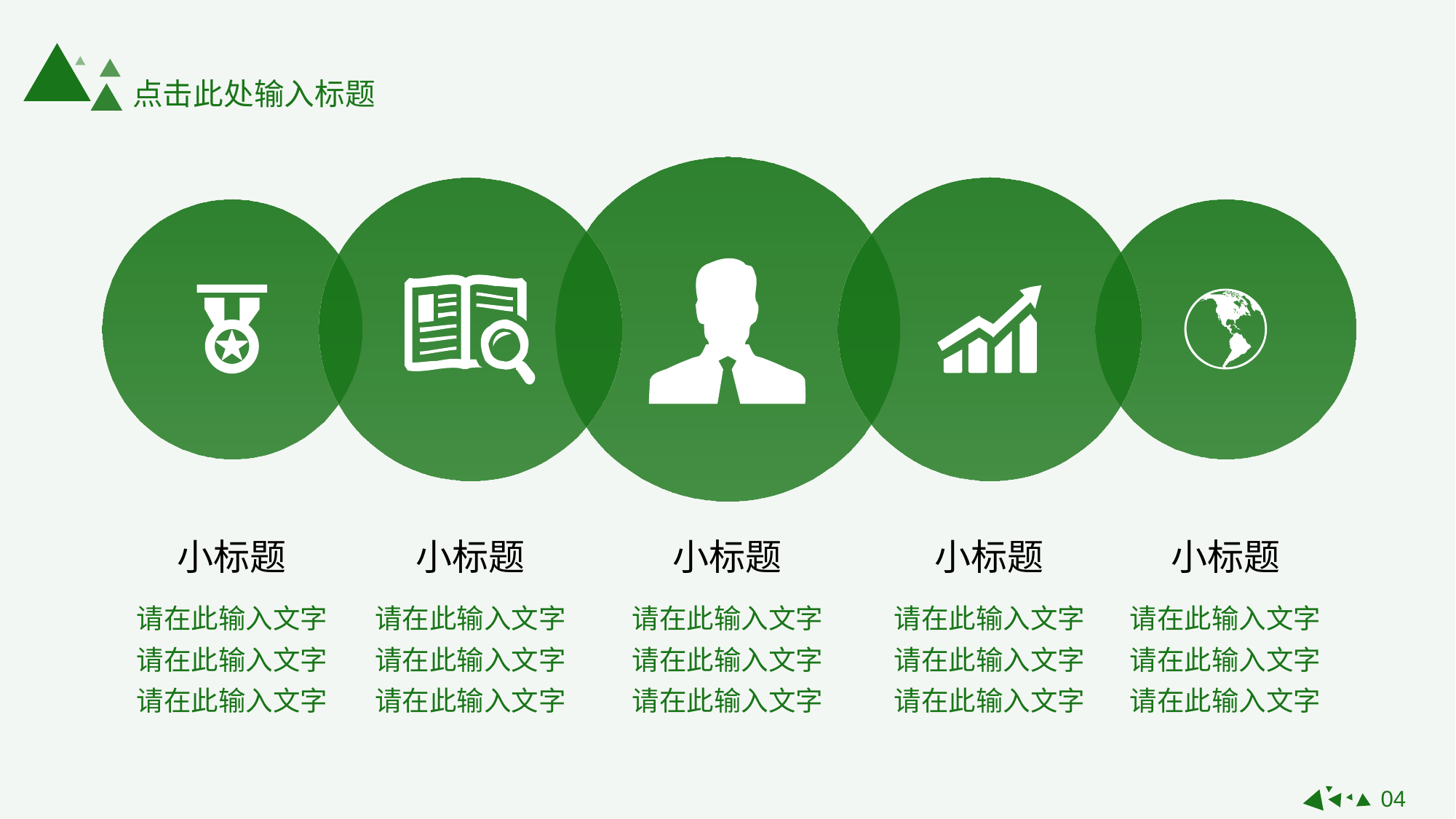

点击此处输入标题

小标题
小标题
小标题
小标题
小标题
请在此输入文字请在此输入文字请在此输入文字
请在此输入文字请在此输入文字请在此输入文字
请在此输入文字请在此输入文字请在此输入文字
请在此输入文字请在此输入文字请在此输入文字
请在此输入文字请在此输入文字请在此输入文字
04